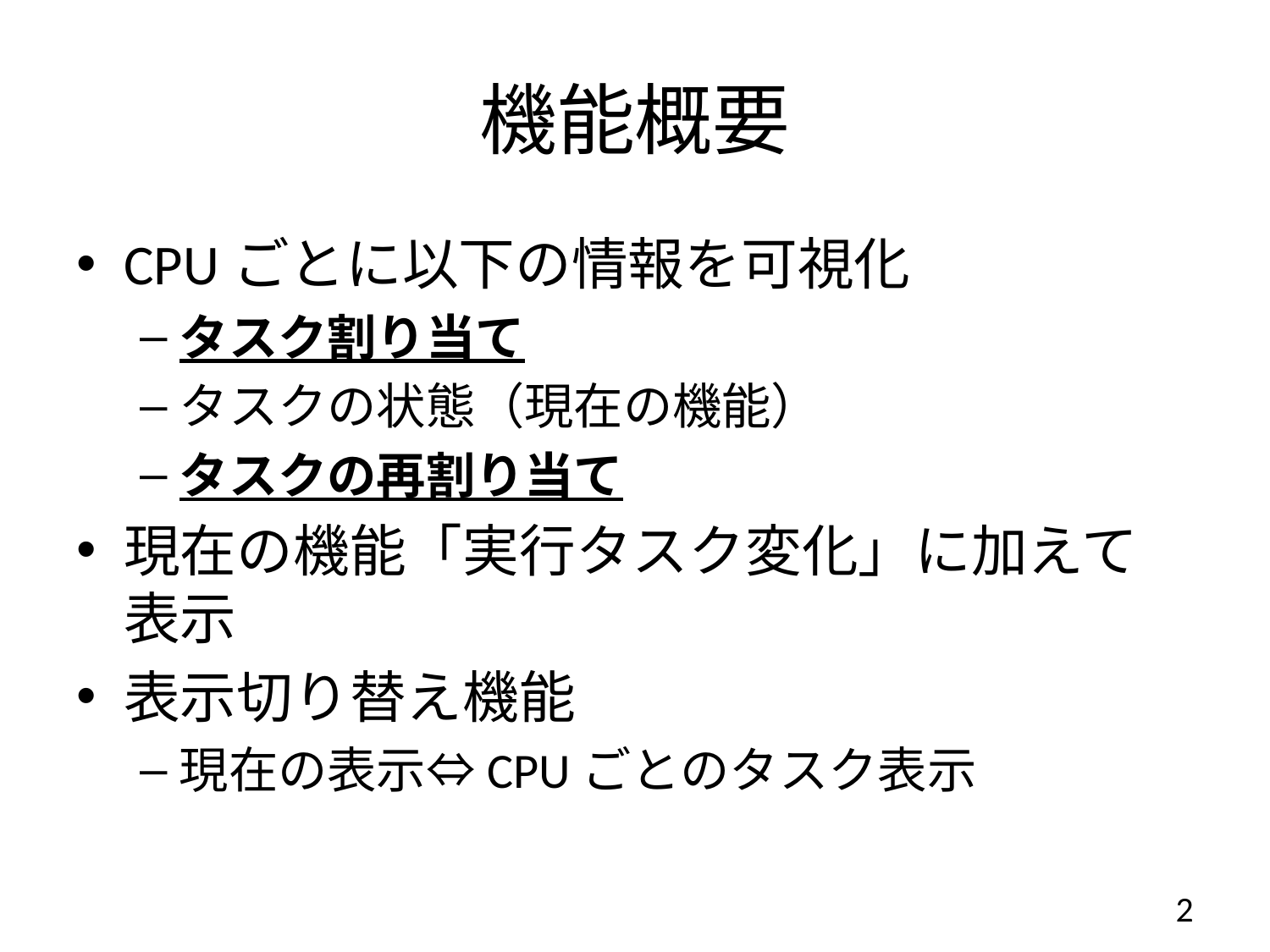

# 機能概要
CPUごとに以下の情報を可視化
タスク割り当て
タスクの状態（現在の機能）
タスクの再割り当て
現在の機能「実行タスク変化」に加えて表示
表示切り替え機能
現在の表示⇔CPUごとのタスク表示
2